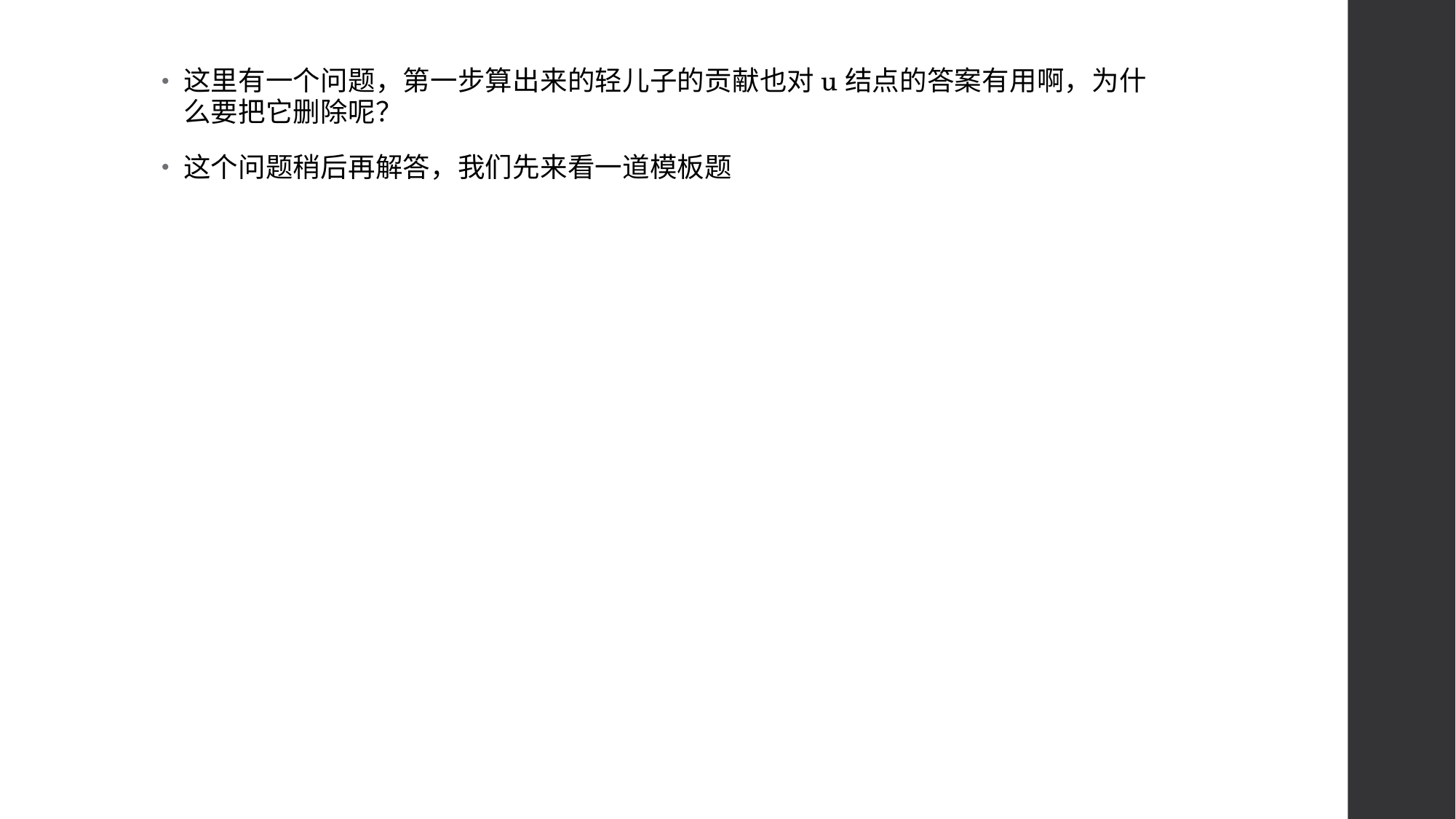

这里有一个问题，第一步算出来的轻儿子的贡献也对u结点的答案有用啊，为什么要把它删除呢？
这个问题稍后再解答，我们先来看一道模板题